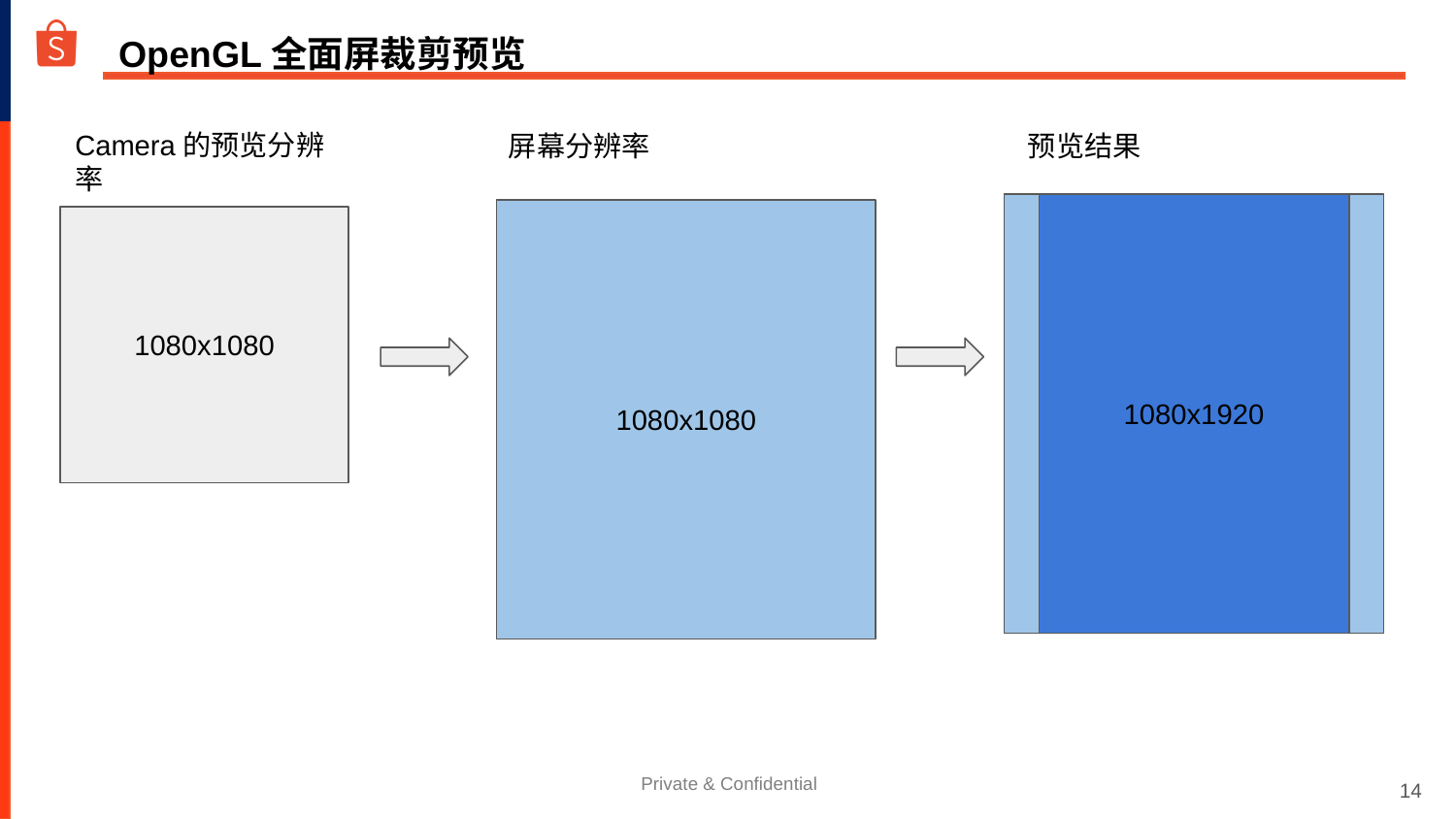

OpenGL全面屏裁剪预览

Camera的预览分辨率
屏幕分辨率
预览结果
1080x1080
1080x1920
1080x1080
1080x1080

14